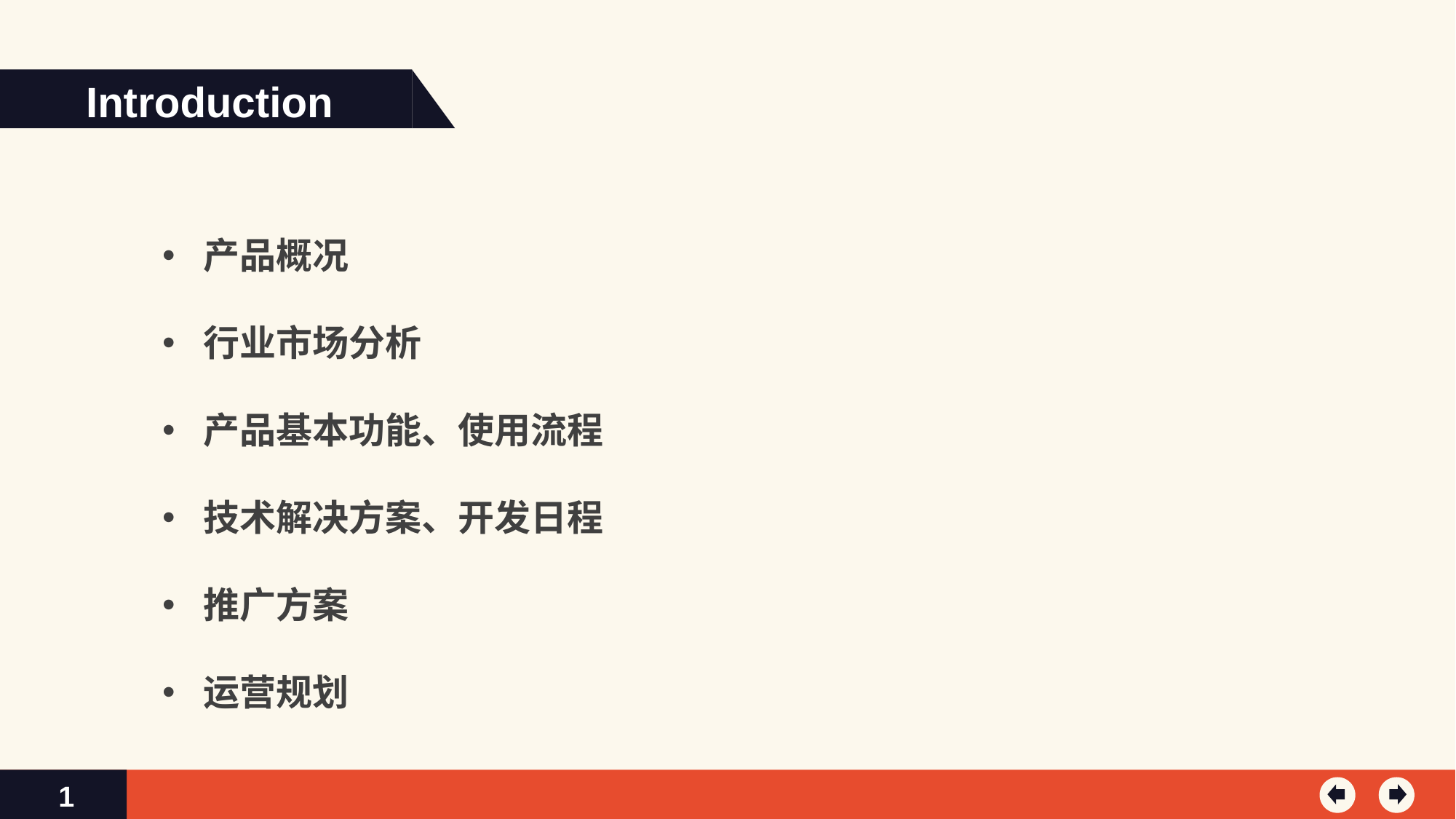

Introduction
产品概况
行业市场分析
产品基本功能、使用流程
技术解决方案、开发日程
推广方案
运营规划

1